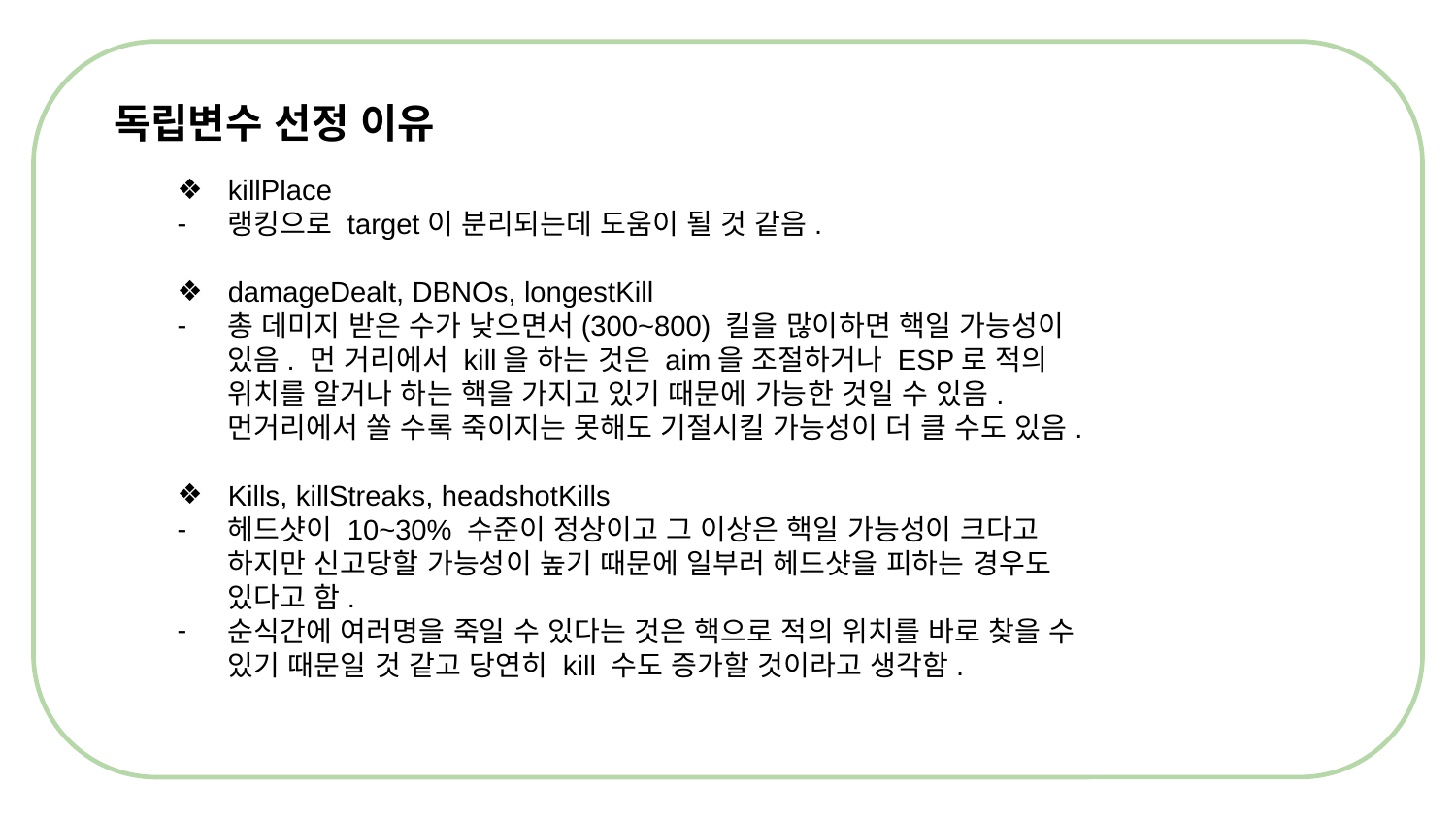

독립변수 선정 이유
killPlace
랭킹으로 target이 분리되는데 도움이 될 것 같음.

damageDealt, DBNOs, longestKill
총 데미지 받은 수가 낮으면서(300~800) 킬을 많이하면 핵일 가능성이 있음. 먼 거리에서 kill을 하는 것은 aim을 조절하거나 ESP로 적의 위치를 알거나 하는 핵을 가지고 있기 때문에 가능한 것일 수 있음. 먼거리에서 쏠 수록 죽이지는 못해도 기절시킬 가능성이 더 클 수도 있음.

Kills, killStreaks, headshotKills
헤드샷이 10~30% 수준이 정상이고 그 이상은 핵일 가능성이 크다고 하지만 신고당할 가능성이 높기 때문에 일부러 헤드샷을 피하는 경우도 있다고 함.
순식간에 여러명을 죽일 수 있다는 것은 핵으로 적의 위치를 바로 찾을 수 있기 때문일 것 같고 당연히 kill 수도 증가할 것이라고 생각함.